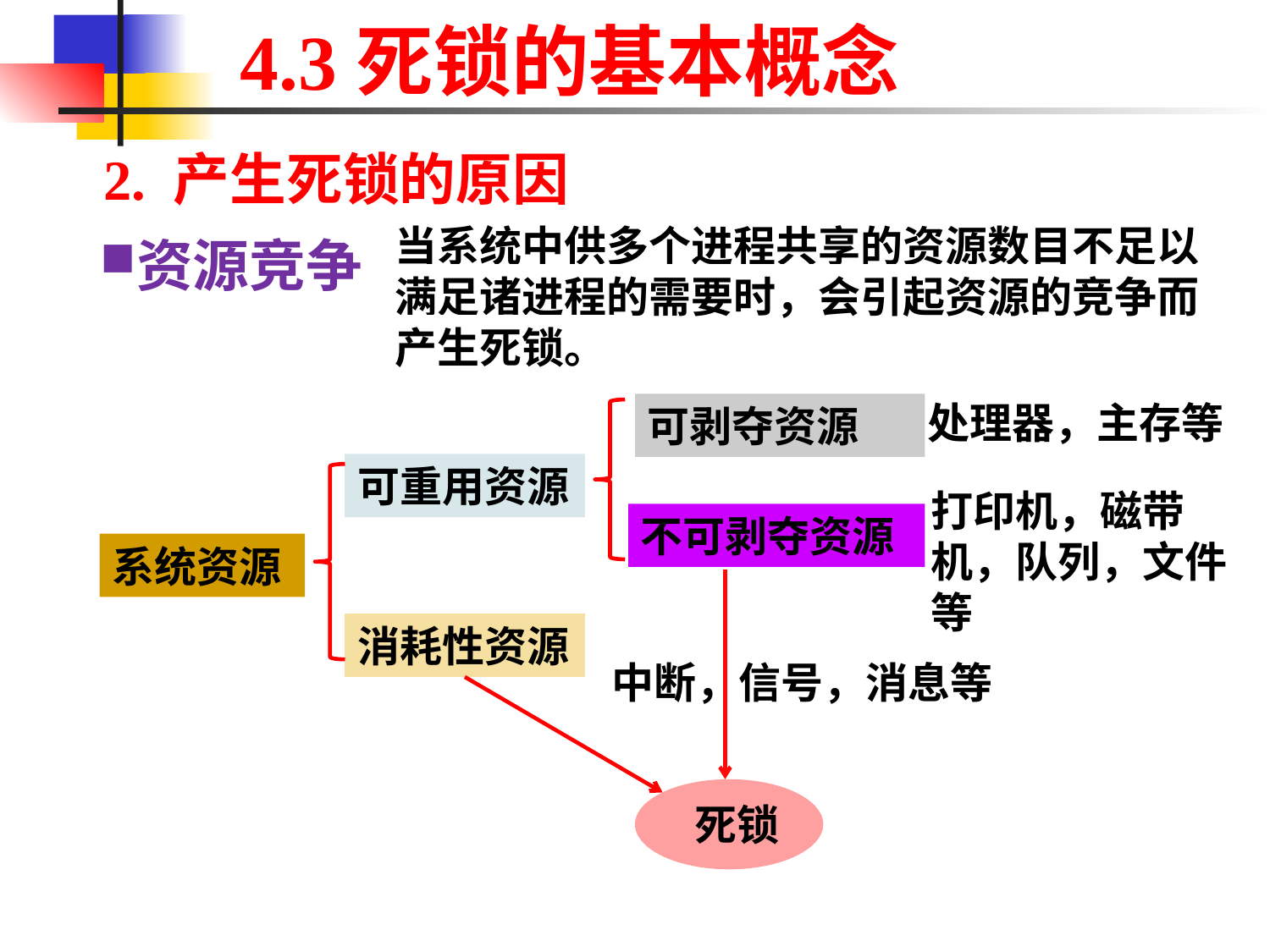

# 4.3死锁的基本概念
2. 产生死锁的原因
当系统中供多个进程共享的资源数目不足以满足诸进程的需要时，会引起资源的竞争而产生死锁。
资源竞争
处理器，主存等
可剥夺资源

可重用资源

打印机，磁带机，队列，文件等
不可剥夺资源
系统资源
消耗性资源
中断，信号，消息等
 死锁